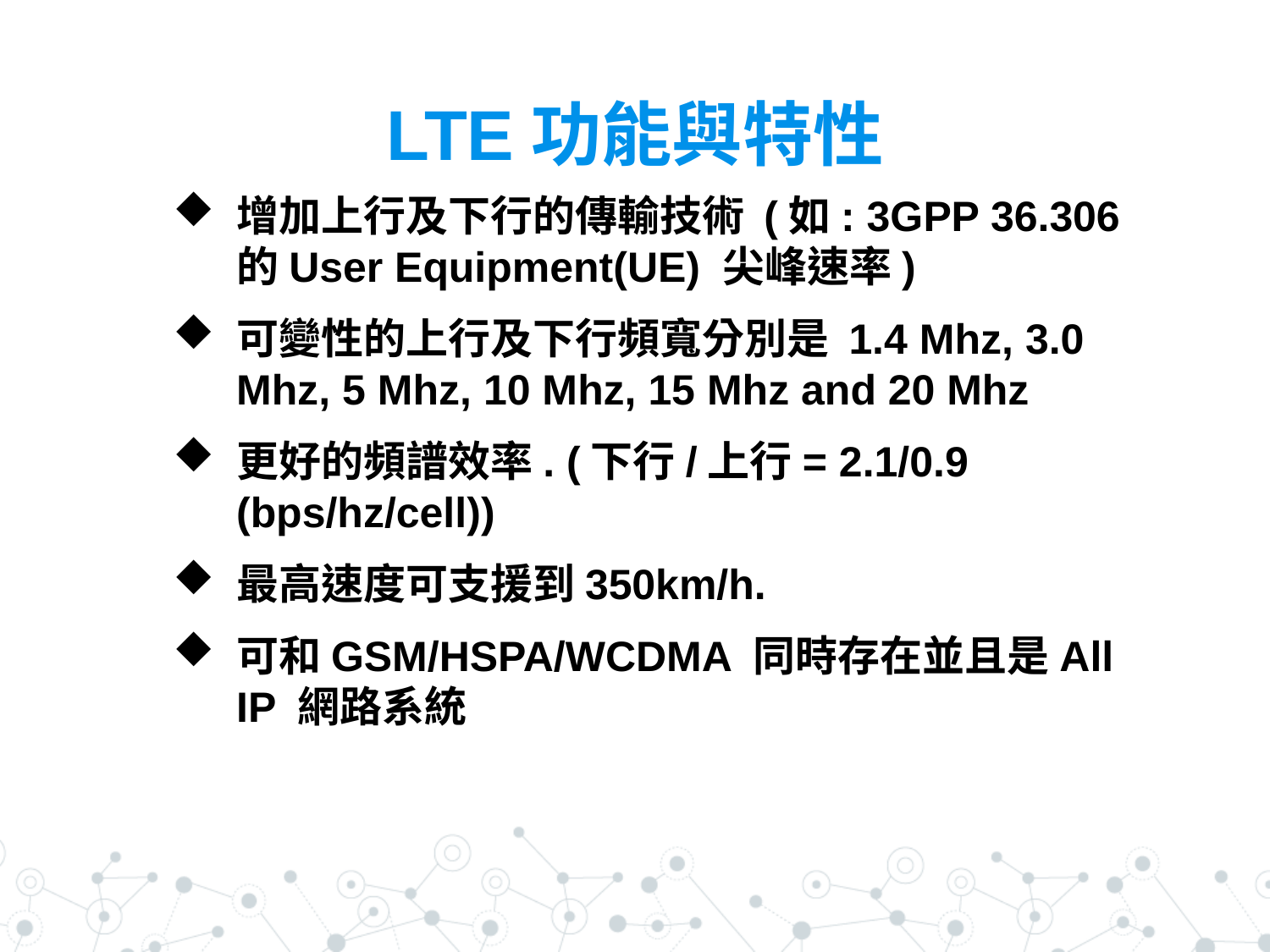

# LTE功能與特性
增加上行及下行的傳輸技術 (如: 3GPP 36.306 的User Equipment(UE) 尖峰速率)
可變性的上行及下行頻寬分別是 1.4 Mhz, 3.0 Mhz, 5 Mhz, 10 Mhz, 15 Mhz and 20 Mhz
更好的頻譜效率. (下行/上行= 2.1/0.9 (bps/hz/cell))
最高速度可支援到350km/h.
可和GSM/HSPA/WCDMA 同時存在並且是All IP 網路系統